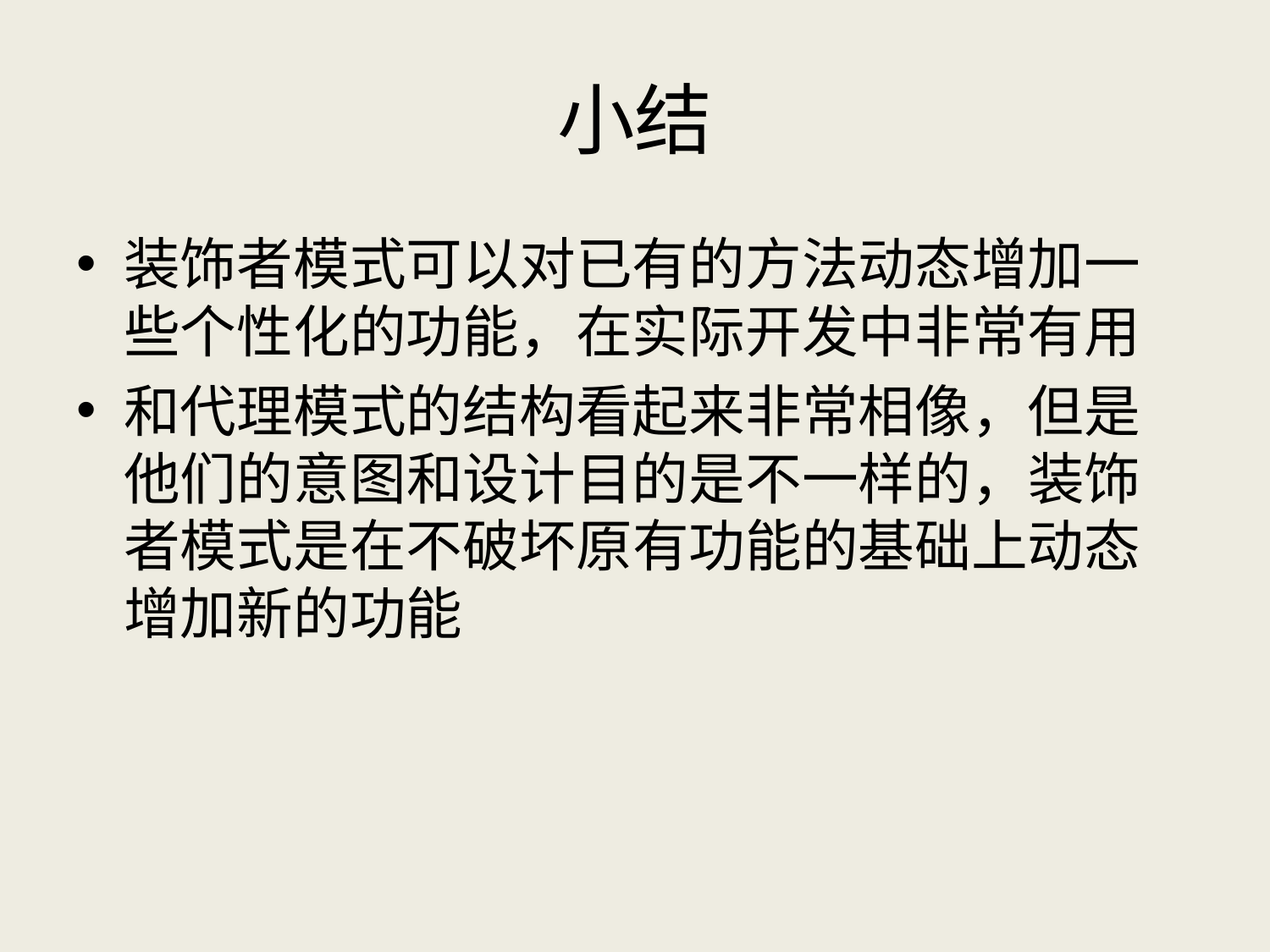

# 小结
装饰者模式可以对已有的方法动态增加一些个性化的功能，在实际开发中非常有用
和代理模式的结构看起来非常相像，但是他们的意图和设计目的是不一样的，装饰者模式是在不破坏原有功能的基础上动态增加新的功能